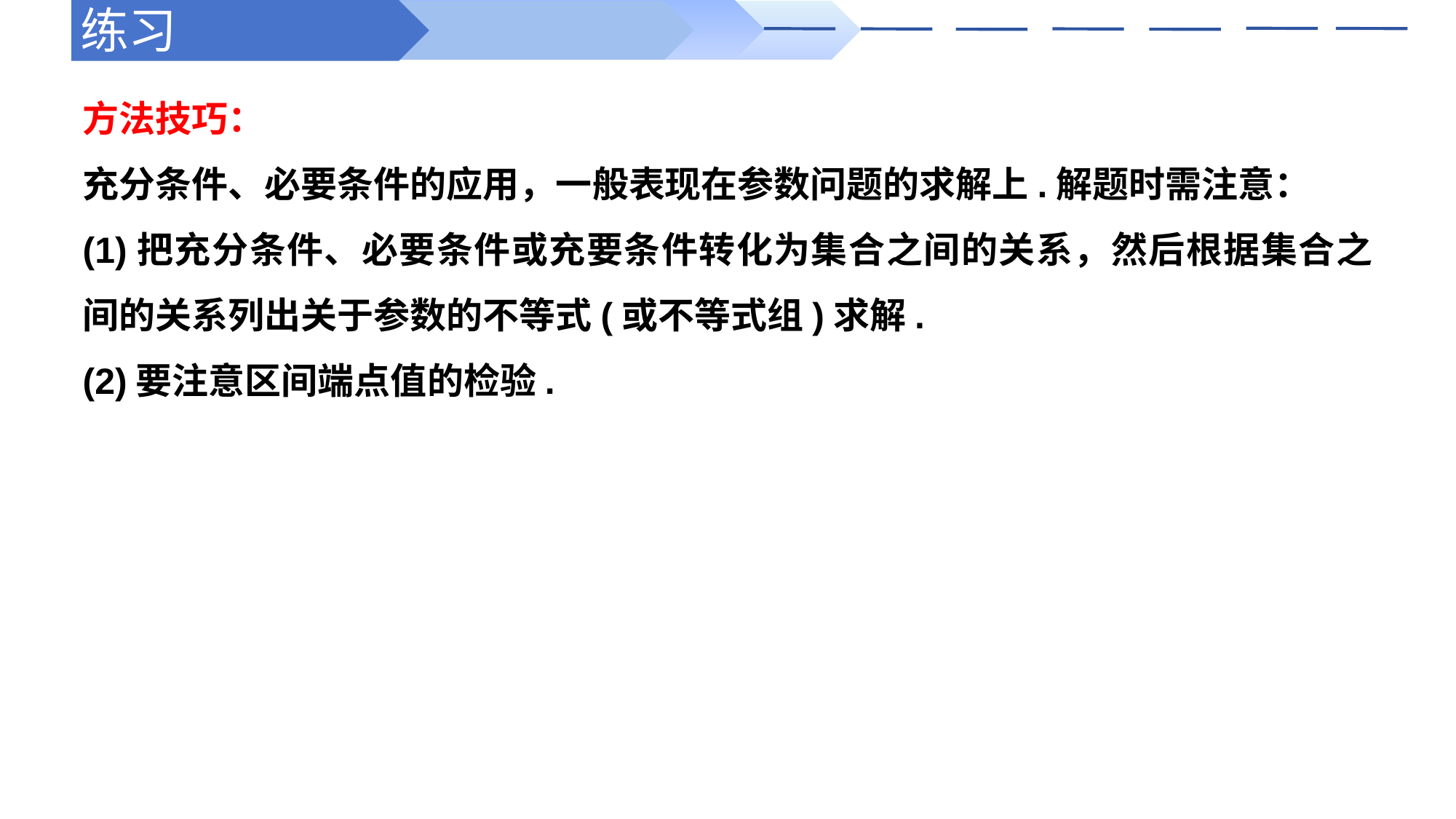

练习

方法技巧：
充分条件、必要条件的应用，一般表现在参数问题的求解上.解题时需注意：
(1)把充分条件、必要条件或充要条件转化为集合之间的关系，然后根据集合之间的关系列出关于参数的不等式(或不等式组)求解.
(2)要注意区间端点值的检验.